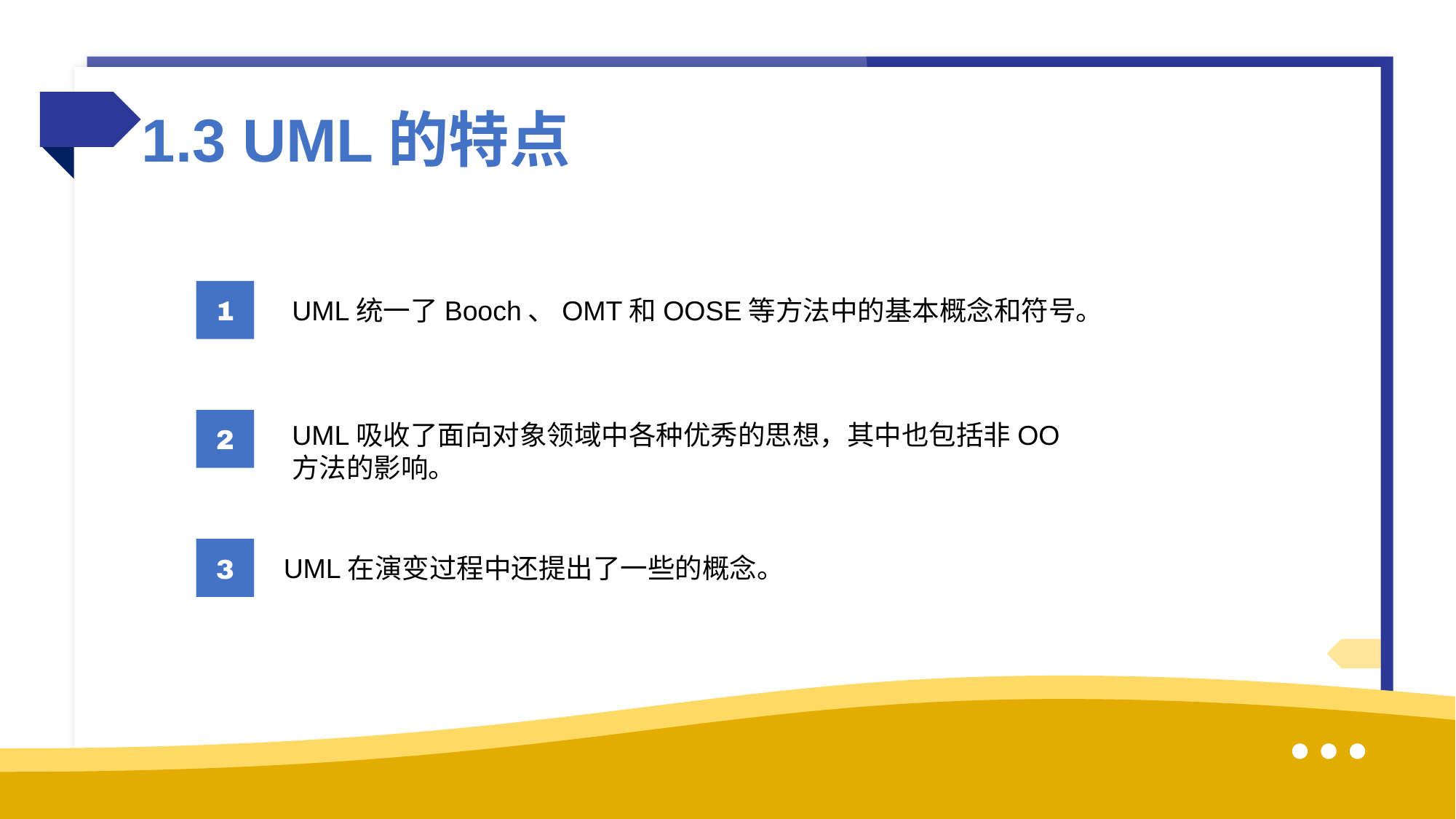

1.3 UML的特点
1
UML统一了Booch、OMT和OOSE等方法中的基本概念和符号。
2
UML吸收了面向对象领域中各种优秀的思想，其中也包括非OO方法的影响。
3
UML在演变过程中还提出了一些的概念。